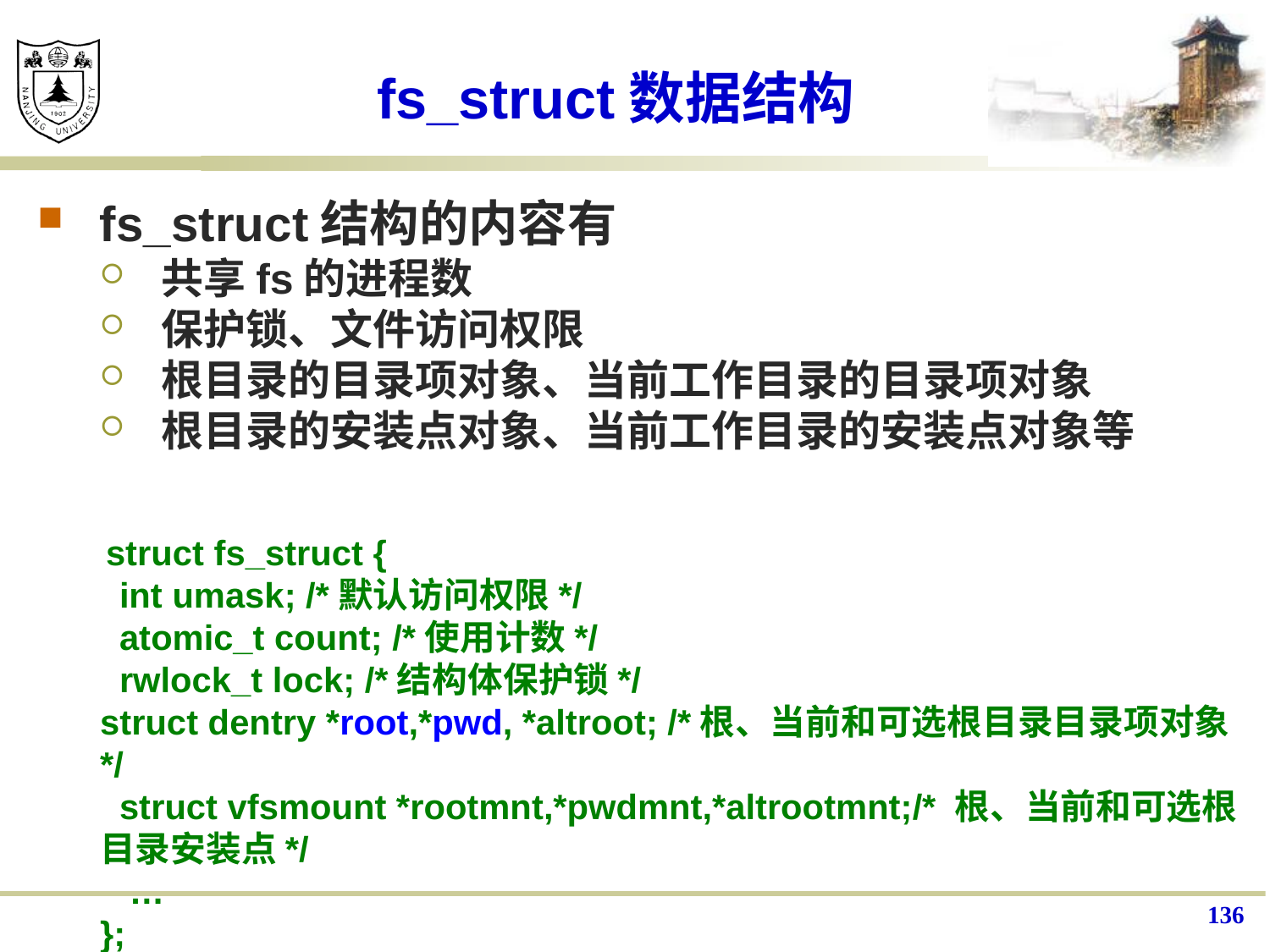

# fs_struct数据结构
fs_struct结构的内容有
共享fs的进程数
保护锁、文件访问权限
根目录的目录项对象、当前工作目录的目录项对象
根目录的安装点对象、当前工作目录的安装点对象等

       struct fs_struct {
  int umask; /*默认访问权限*/
  atomic_t count; /*使用计数*/
  rwlock_t lock; /*结构体保护锁*/
struct dentry *root,*pwd, *altroot; /*根、当前和可选根目录目录项对象*/
  struct vfsmount *rootmnt,*pwdmnt,*altrootmnt;/* 根、当前和可选根目录安装点*/
   …
};

136